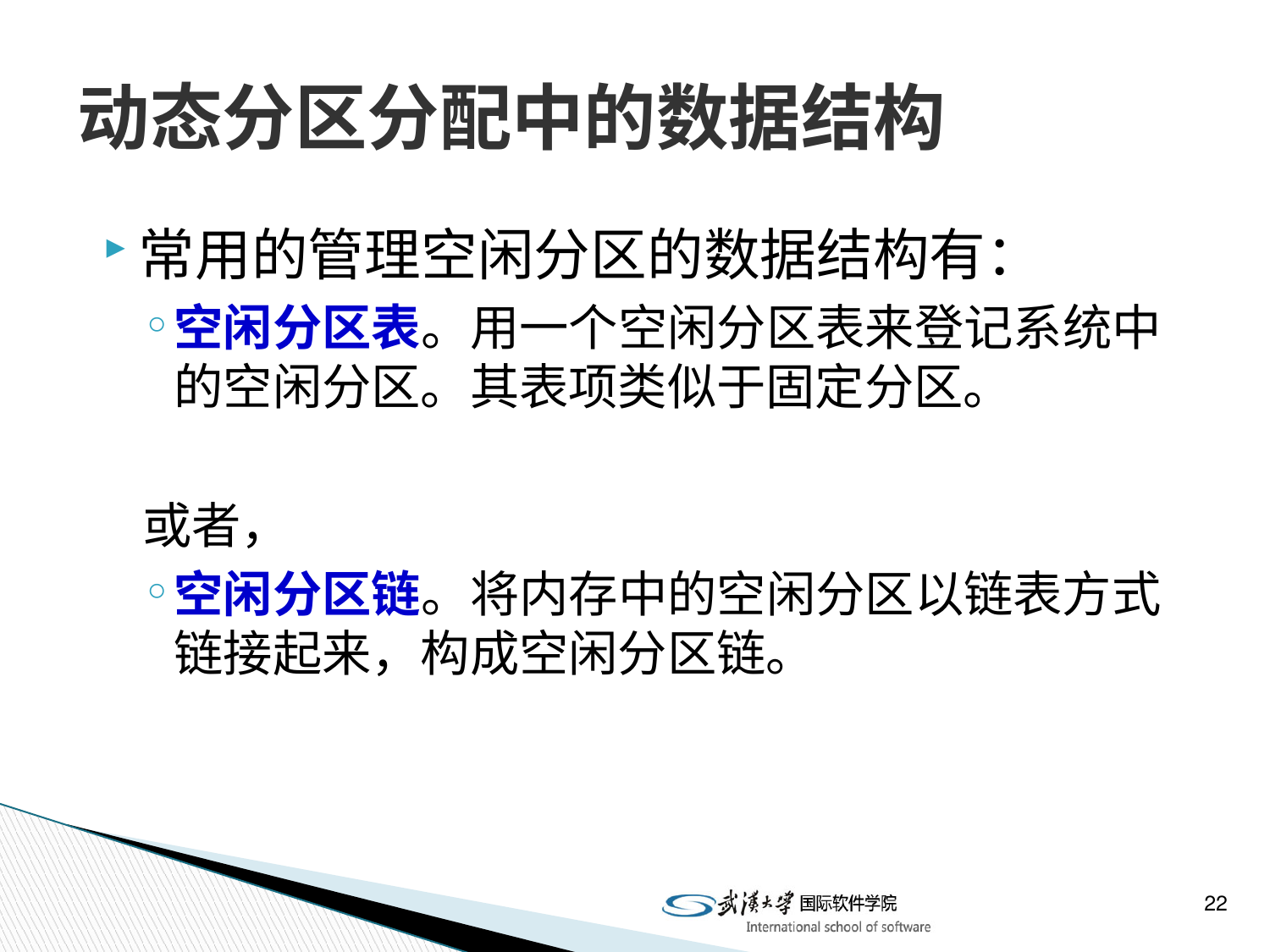

# 动态分区分配中的数据结构
常用的管理空闲分区的数据结构有：
空闲分区表。用一个空闲分区表来登记系统中的空闲分区。其表项类似于固定分区。

或者，
空闲分区链。将内存中的空闲分区以链表方式链接起来，构成空闲分区链。